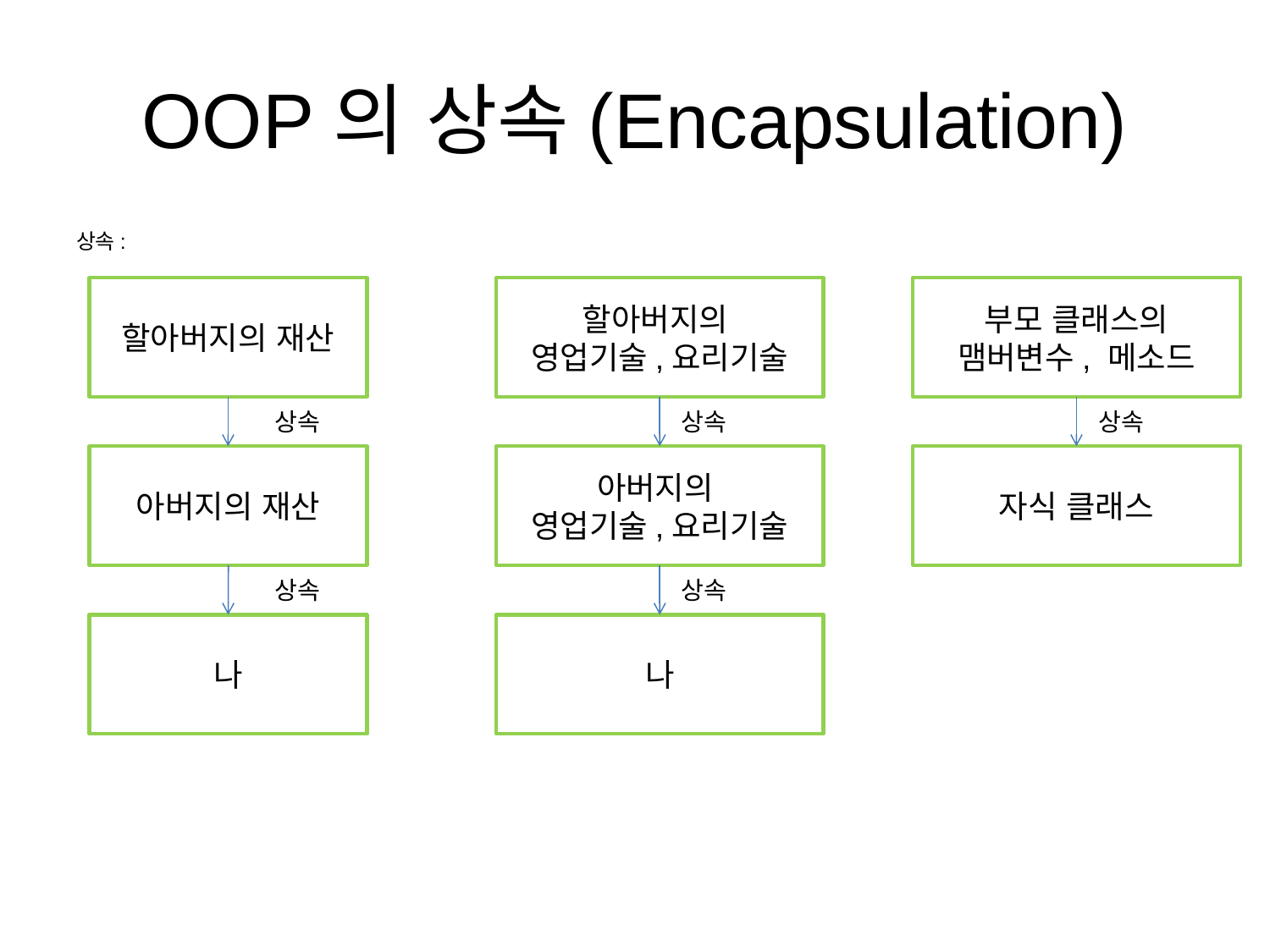

# OOP의 상속(Encapsulation)
상속:

할아버지의 재산
할아버지의
영업기술,요리기술
부모 클래스의
맴버변수, 메소드
상속
상속
상속
아버지의 재산
아버지의
영업기술,요리기술
자식 클래스
상속
상속
나
나